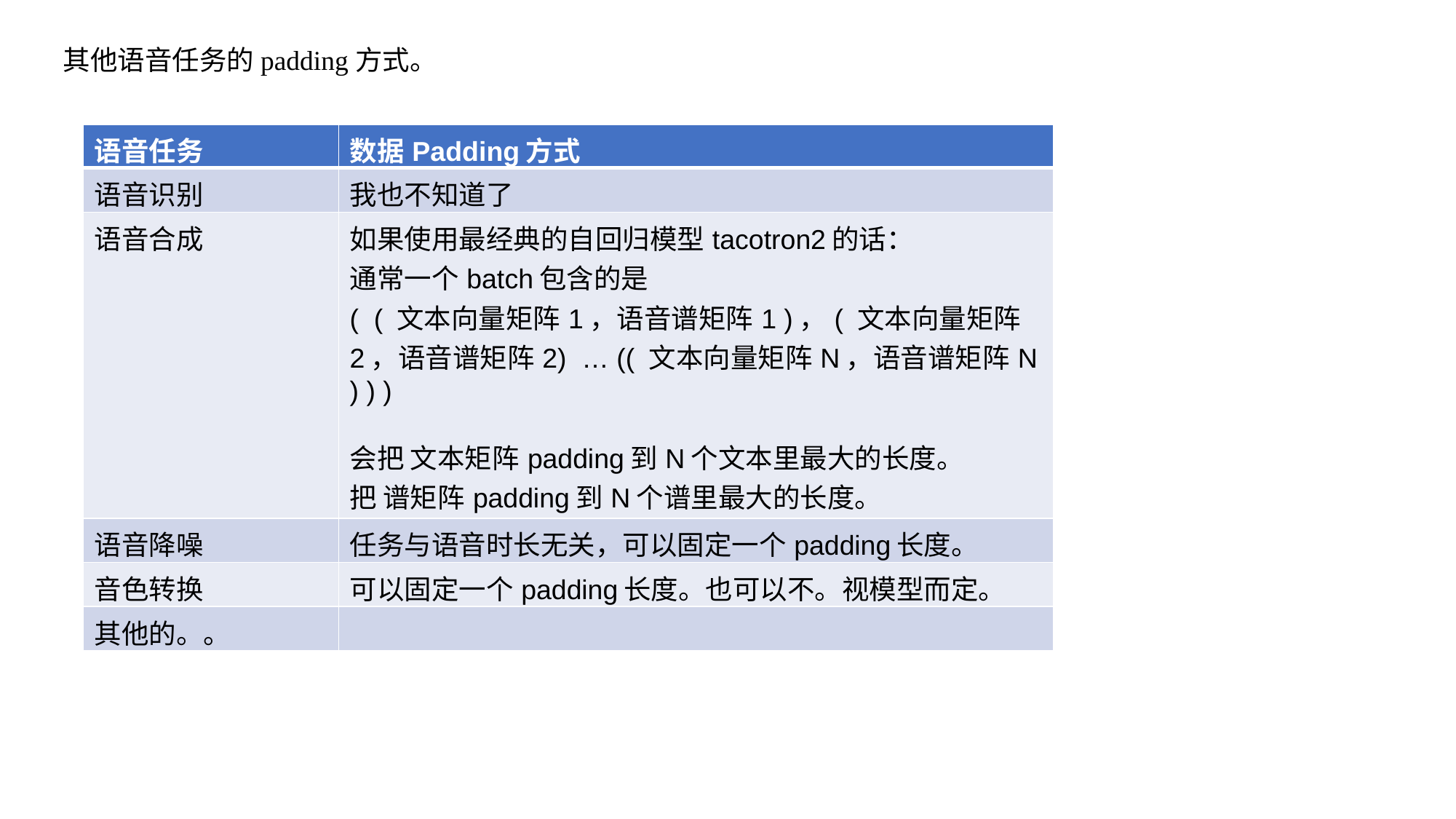

其他语音任务的padding方式。
| 语音任务 | 数据Padding方式 |
| --- | --- |
| 语音识别 | 我也不知道了 |
| 语音合成 | 如果使用最经典的自回归模型tacotron2的话： 通常一个batch包含的是 ( ( 文本向量矩阵1，语音谱矩阵1 )，( 文本向量矩阵2，语音谱矩阵2) … (( 文本向量矩阵N，语音谱矩阵N ) ) ) 会把 文本矩阵padding到N个文本里最大的长度。 把 谱矩阵padding到N个谱里最大的长度。 这样，导致每个batch的 训练对序列长度都不相同。 |
| 语音降噪 | 任务与语音时长无关，可以固定一个padding长度。 |
| 音色转换 | 可以固定一个padding长度。也可以不。视模型而定。 |
| 其他的。。 |  |